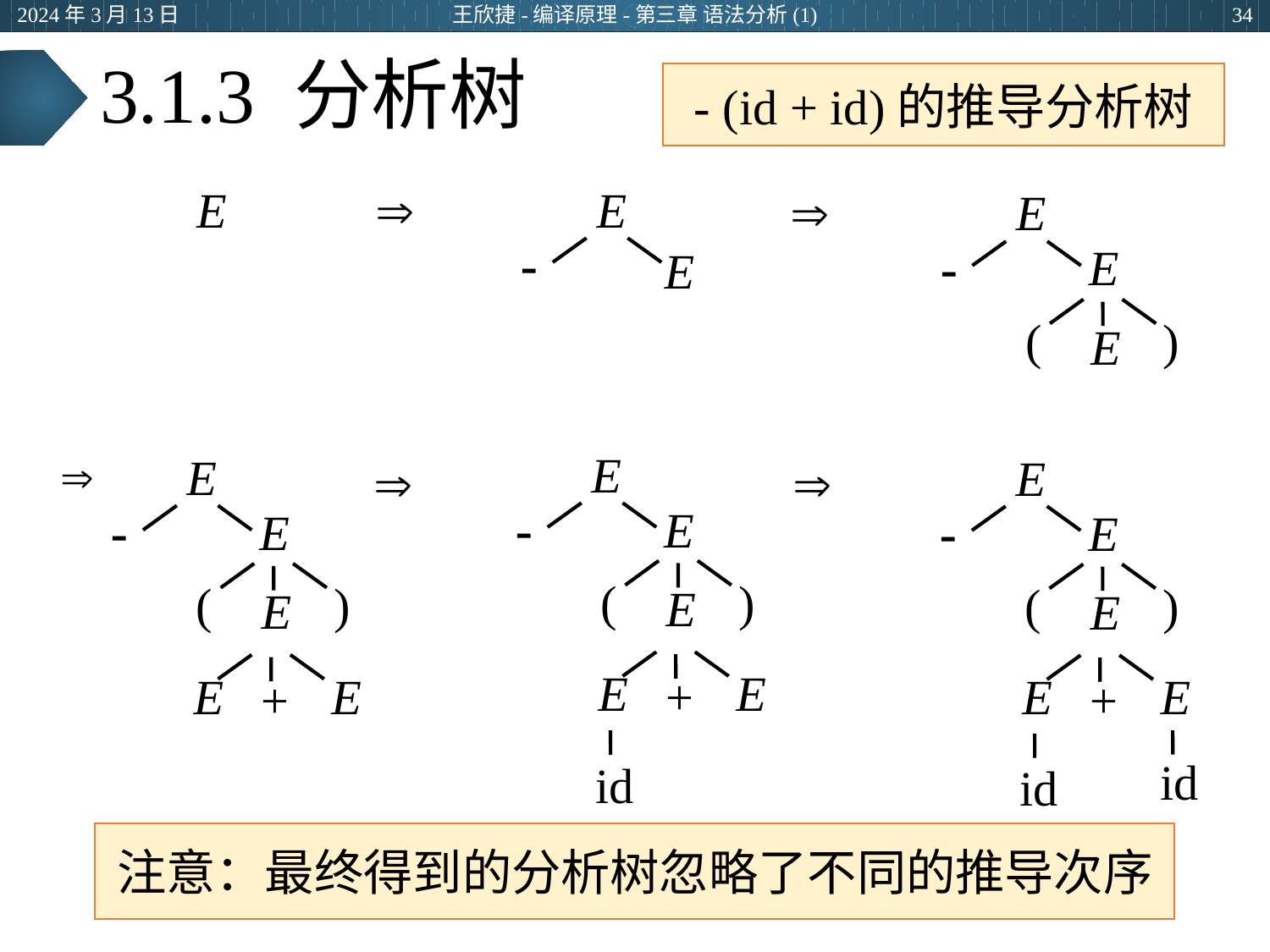

2024年3月13日
王欣捷-编译原理-第三章 语法分析(1)
34
# 3.1.3 分析树
- (id + id)的推导分析树
E
E
⇒
⇒
E
−
E

E
−

(
)
E
E
E
E
⇒
⇒
⇒
E
E
−
E
−

−

(
)
(
)
(
)
E
E
E

E
E
E
E
+
E
E
+
+

id
id
id
注意：最终得到的分析树忽略了不同的推导次序